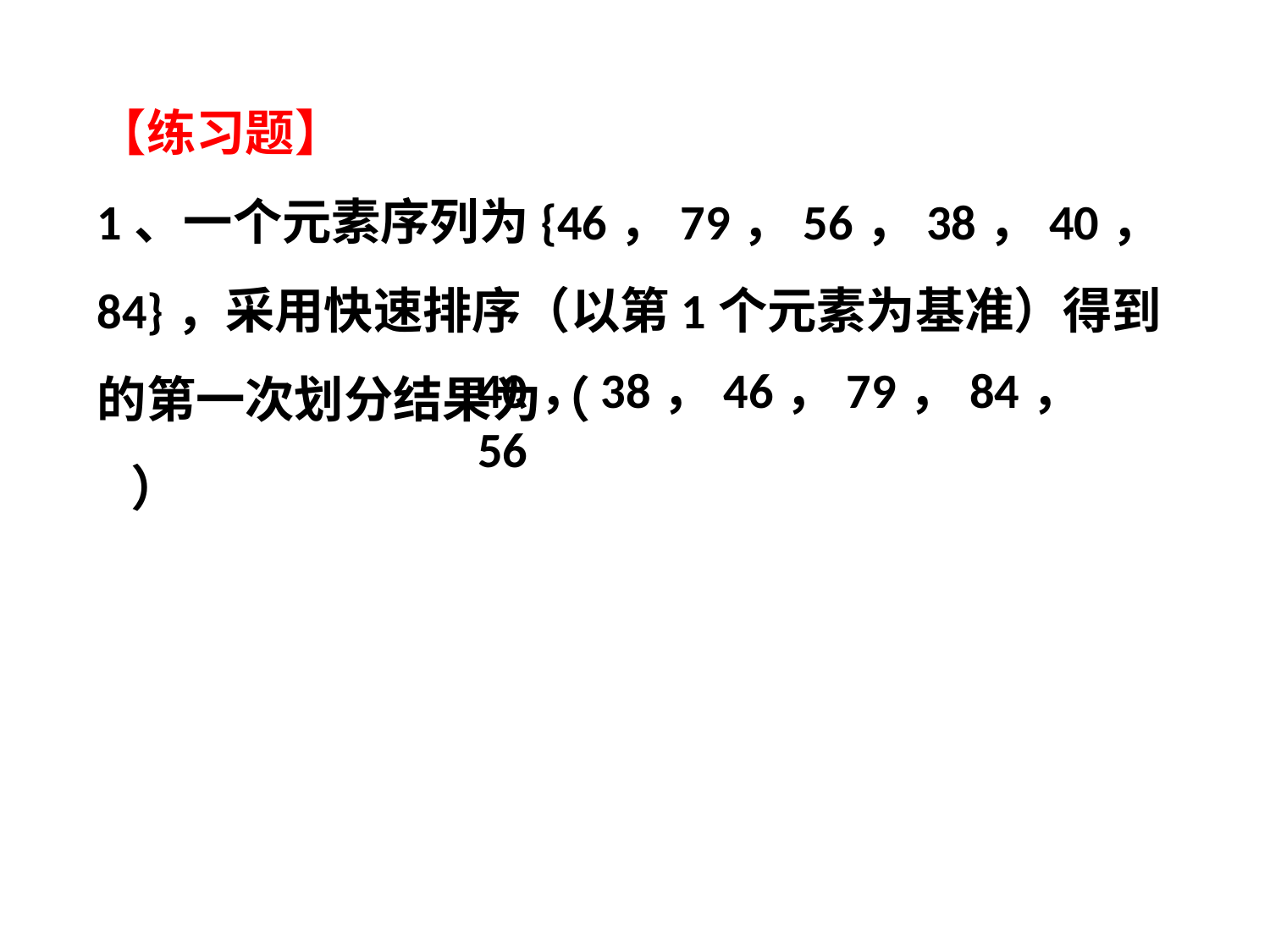

【练习题】
1、一个元素序列为{46，79，56，38，40，84}，采用快速排序（以第1个元素为基准）得到的第一次划分结果为（                                                        ）
40，38，46，79，84， 56